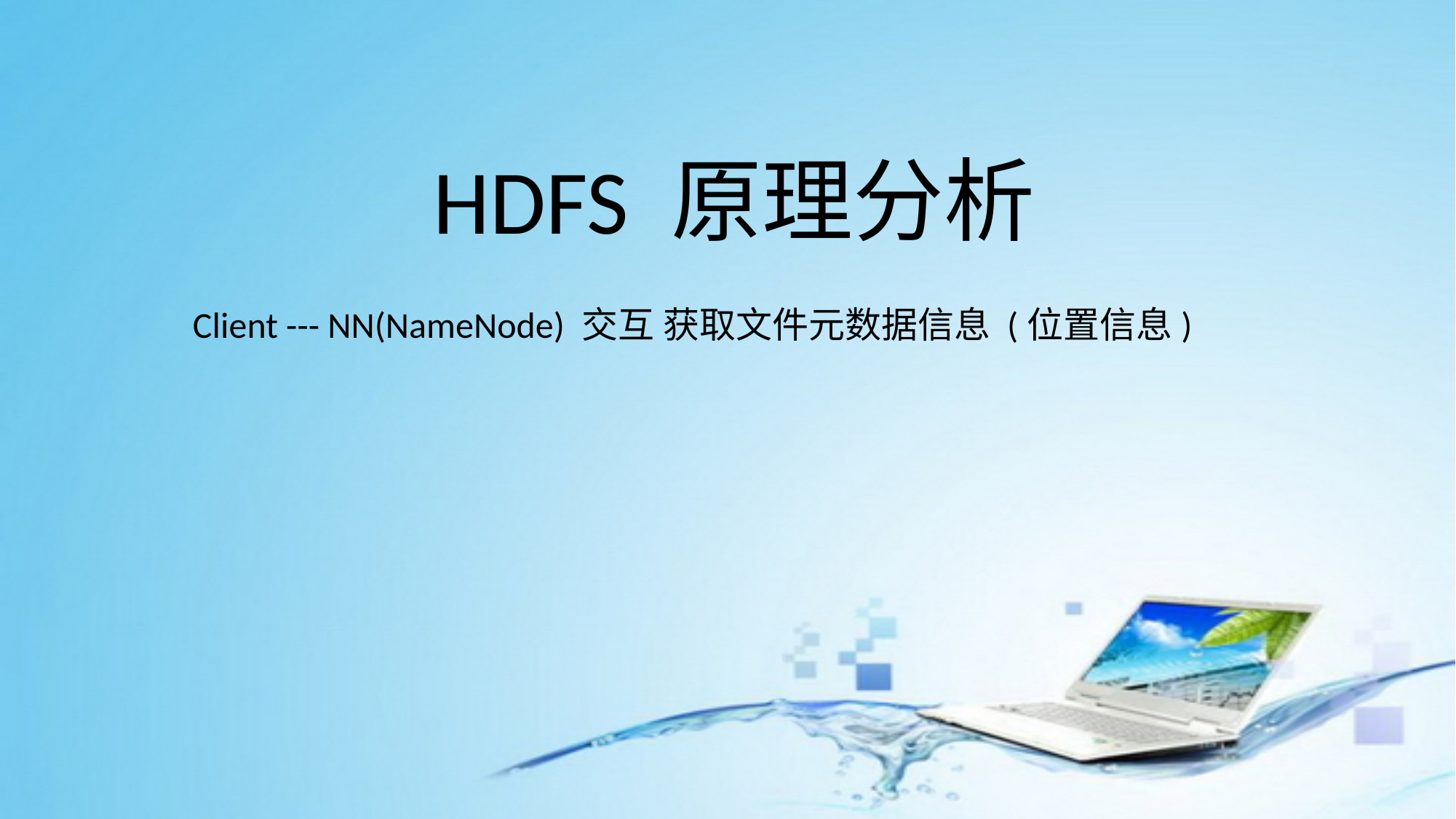

# HDFS 原理分析
Client --- NN(NameNode) 交互 获取文件元数据信息 (位置信息)